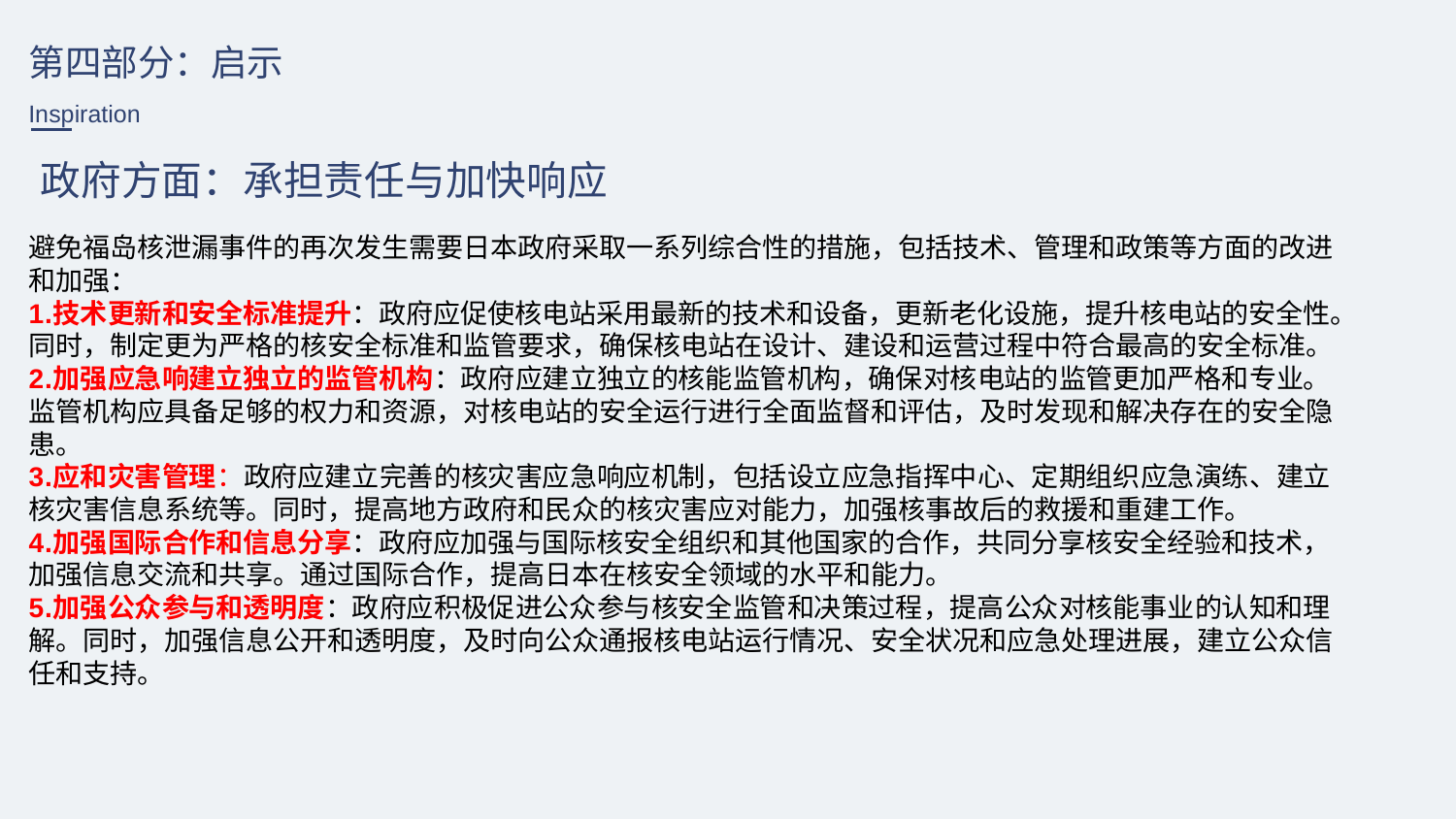

第四部分：启示
Inspiration
政府方面：承担责任与加快响应
避免福岛核泄漏事件的再次发生需要日本政府采取一系列综合性的措施，包括技术、管理和政策等方面的改进和加强：
技术更新和安全标准提升：政府应促使核电站采用最新的技术和设备，更新老化设施，提升核电站的安全性。同时，制定更为严格的核安全标准和监管要求，确保核电站在设计、建设和运营过程中符合最高的安全标准。
加强应急响建立独立的监管机构：政府应建立独立的核能监管机构，确保对核电站的监管更加严格和专业。监管机构应具备足够的权力和资源，对核电站的安全运行进行全面监督和评估，及时发现和解决存在的安全隐患。
应和灾害管理：政府应建立完善的核灾害应急响应机制，包括设立应急指挥中心、定期组织应急演练、建立核灾害信息系统等。同时，提高地方政府和民众的核灾害应对能力，加强核事故后的救援和重建工作。
加强国际合作和信息分享：政府应加强与国际核安全组织和其他国家的合作，共同分享核安全经验和技术，加强信息交流和共享。通过国际合作，提高日本在核安全领域的水平和能力。
加强公众参与和透明度：政府应积极促进公众参与核安全监管和决策过程，提高公众对核能事业的认知和理解。同时，加强信息公开和透明度，及时向公众通报核电站运行情况、安全状况和应急处理进展，建立公众信任和支持。